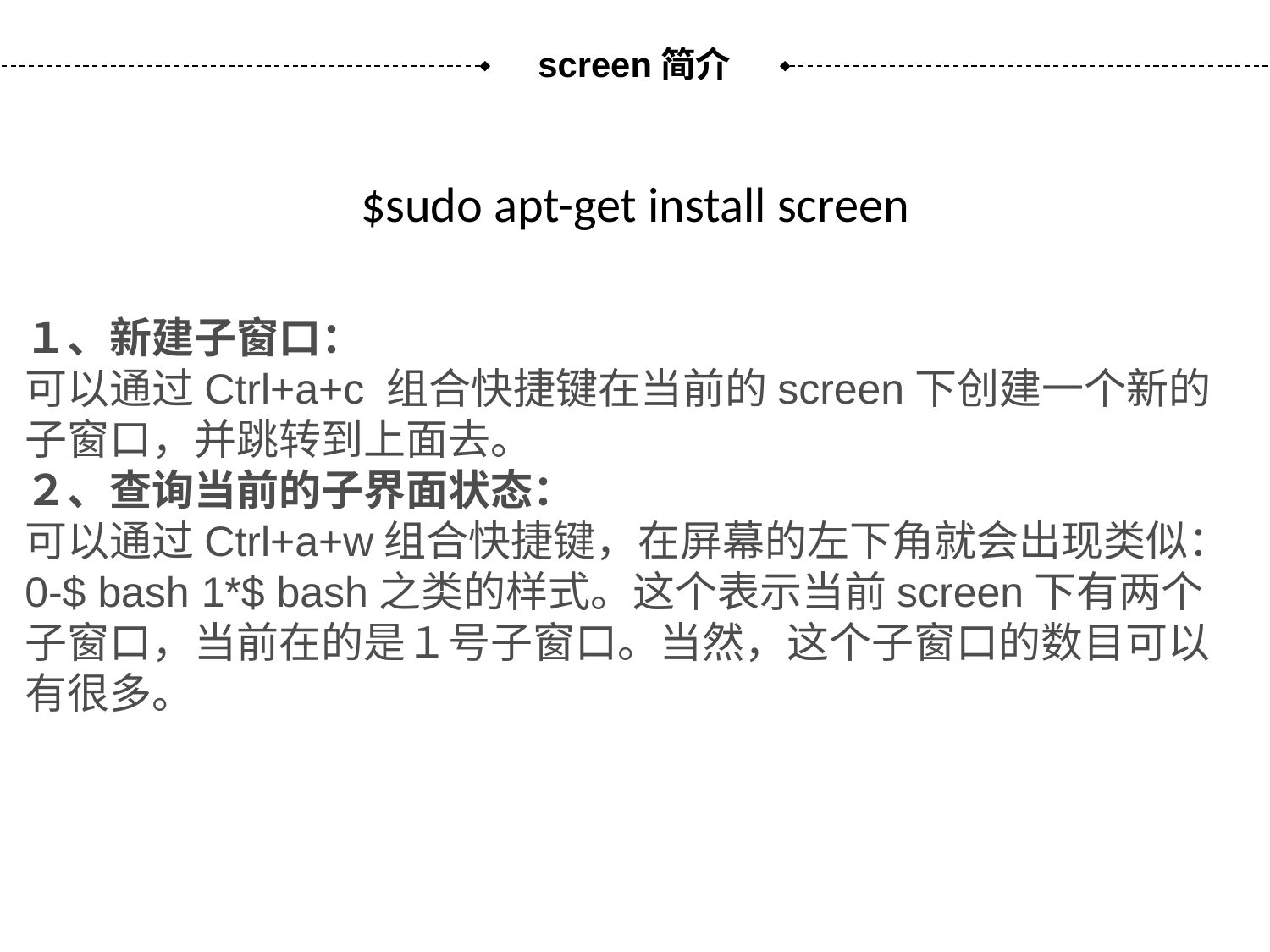

screen简介
$sudo apt-get install screen
１、新建子窗口：
可以通过Ctrl+a+c 组合快捷键在当前的screen下创建一个新的子窗口，并跳转到上面去。
２、查询当前的子界面状态：
可以通过Ctrl+a+w组合快捷键，在屏幕的左下角就会出现类似：0-$ bash 1*$ bash之类的样式。这个表示当前screen下有两个子窗口，当前在的是１号子窗口。当然，这个子窗口的数目可以有很多。